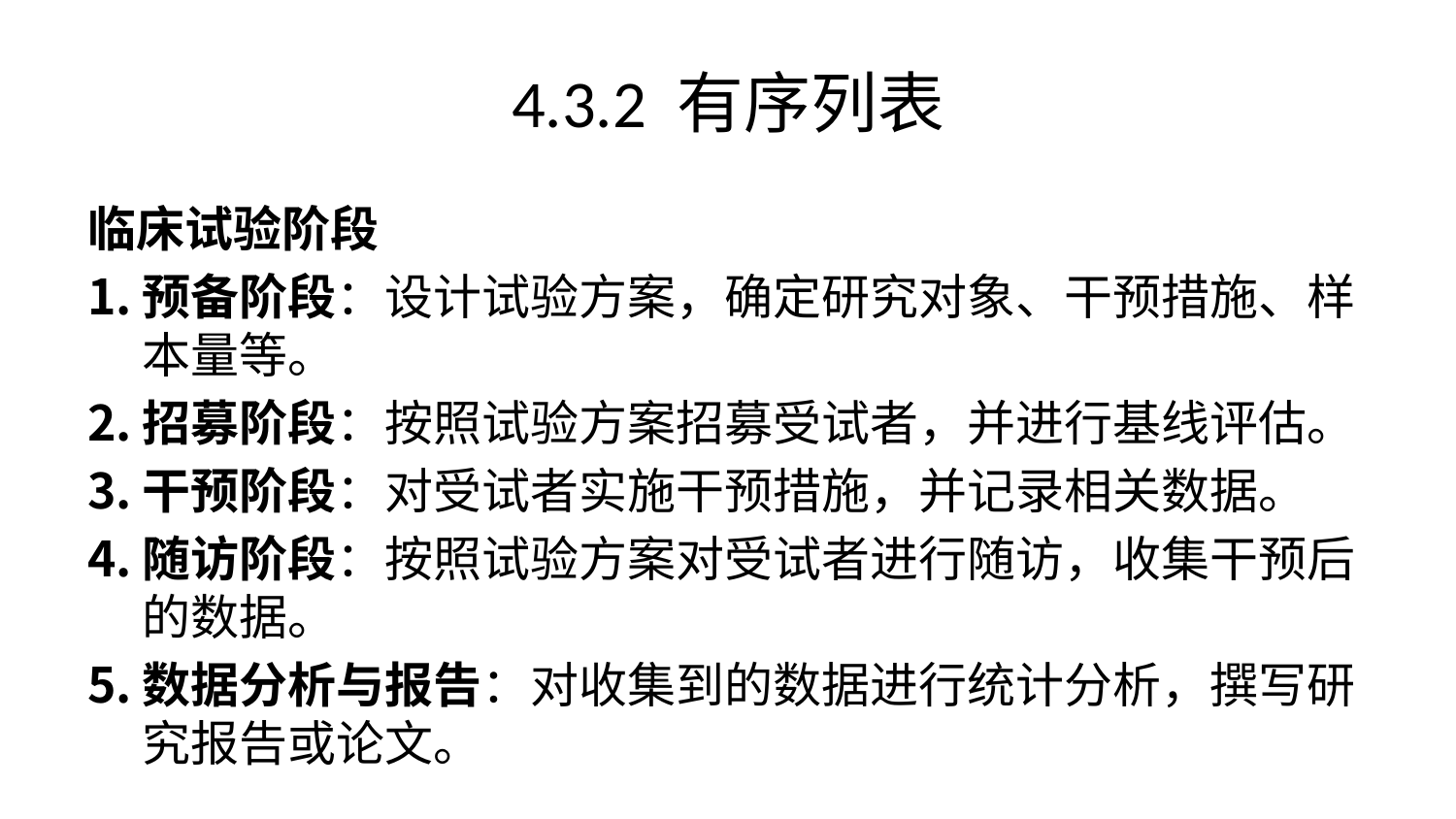

# 4.3.2 有序列表
临床试验阶段
预备阶段：设计试验方案，确定研究对象、干预措施、样本量等。
招募阶段：按照试验方案招募受试者，并进行基线评估。
干预阶段：对受试者实施干预措施，并记录相关数据。
随访阶段：按照试验方案对受试者进行随访，收集干预后的数据。
数据分析与报告：对收集到的数据进行统计分析，撰写研究报告或论文。